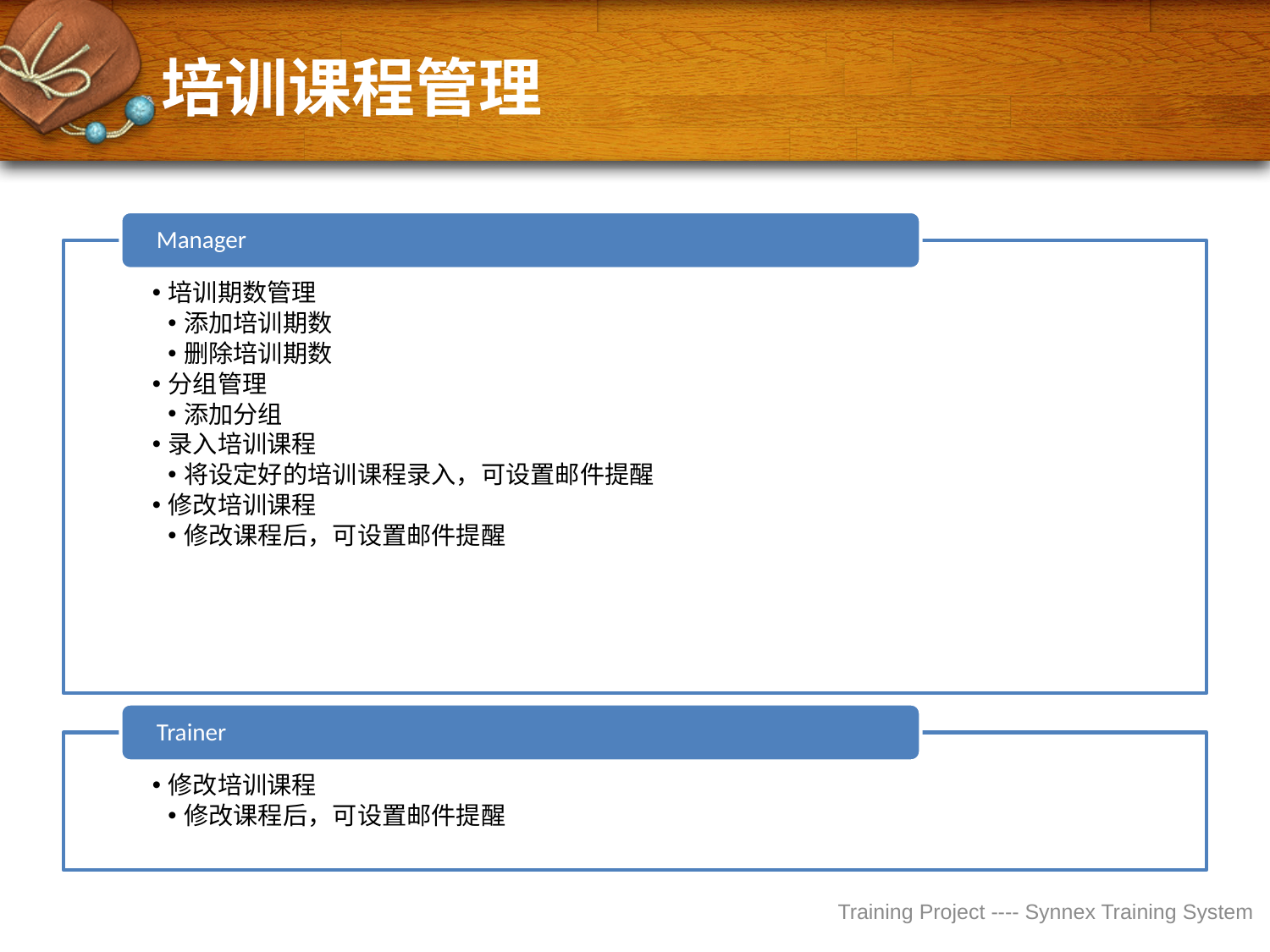

# 培训课程管理
培训期数管理
添加培训期数
删除培训期数
分组管理
添加分组
录入培训课程
将设定好的培训课程录入，可设置邮件提醒
修改培训课程
修改课程后，可设置邮件提醒
Manager
修改培训课程
修改课程后，可设置邮件提醒
Trainer
Training Project ---- Synnex Training System